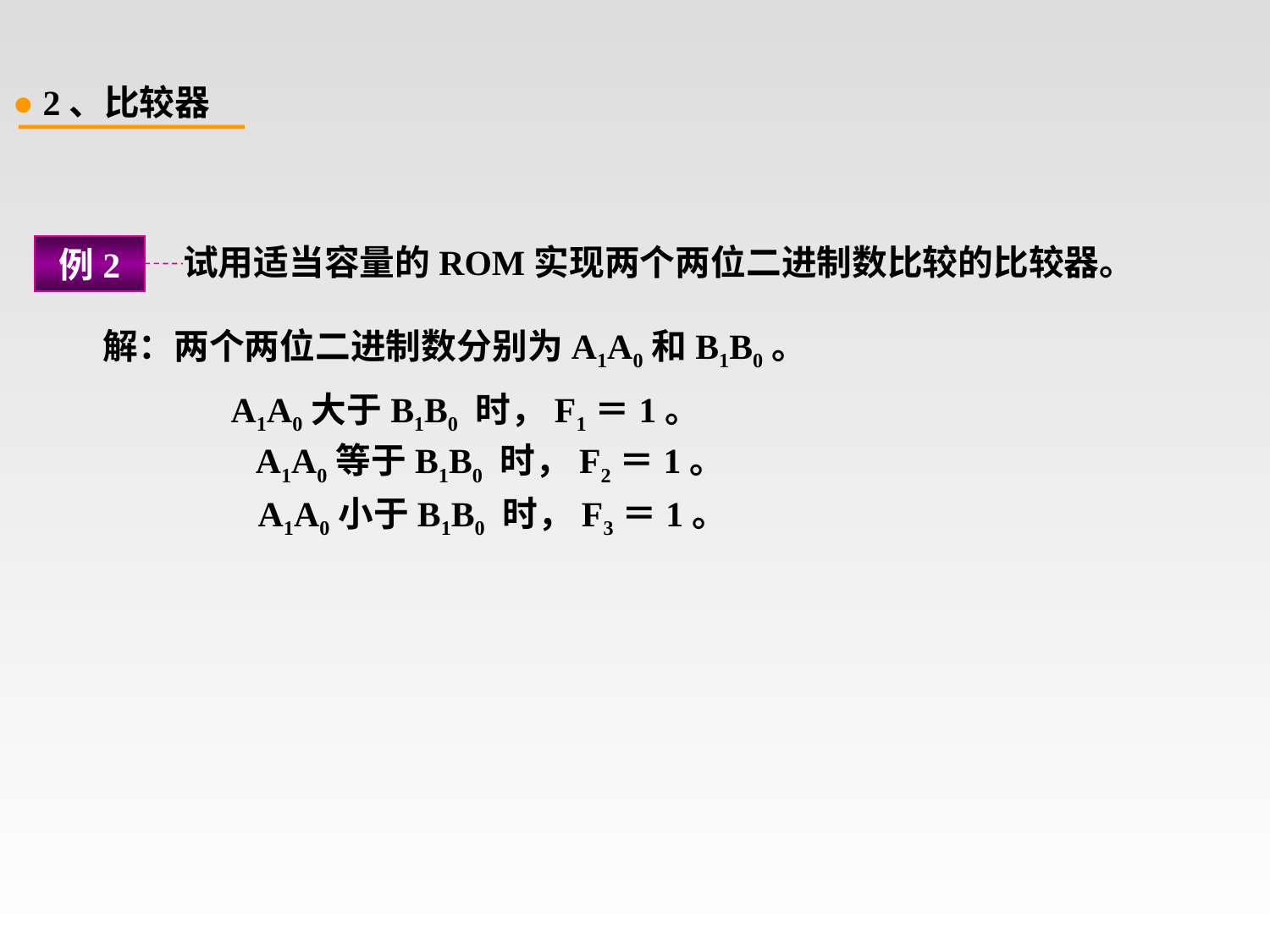

● 2、比较器

试用适当容量的ROM实现两个两位二进制数比较的比较器。
例2

解：两个两位二进制数分别为A1A0和B1B0。
A1A0大于B1B0 时，F1＝1。
A1A0等于B1B0 时，F2＝1。
A1A0小于B1B0 时，F3＝1。
# 比较器